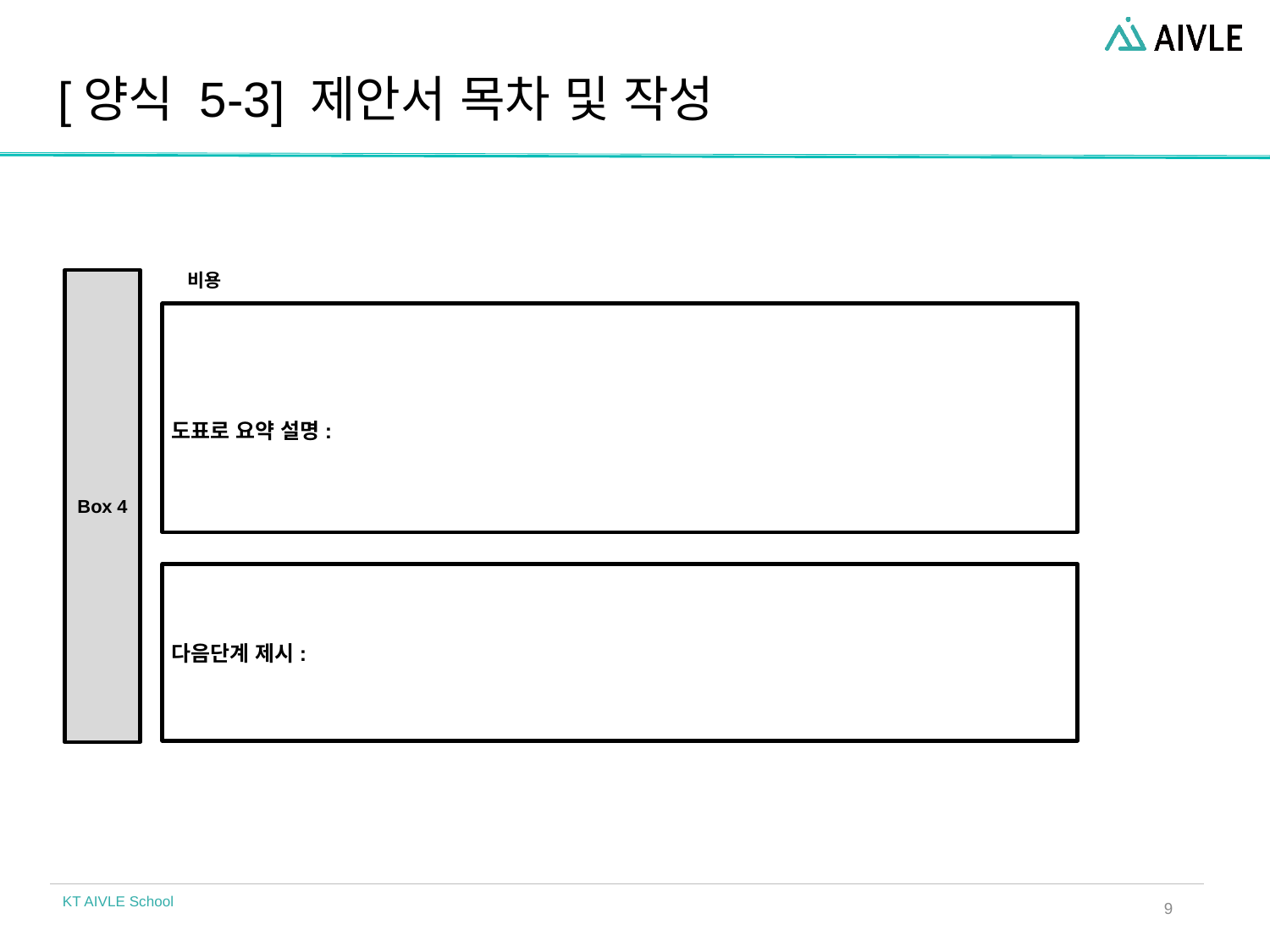

# [양식 5-3] 제안서 목차 및 작성

비용
Box 4
도표로 요약 설명:
다음단계 제시: